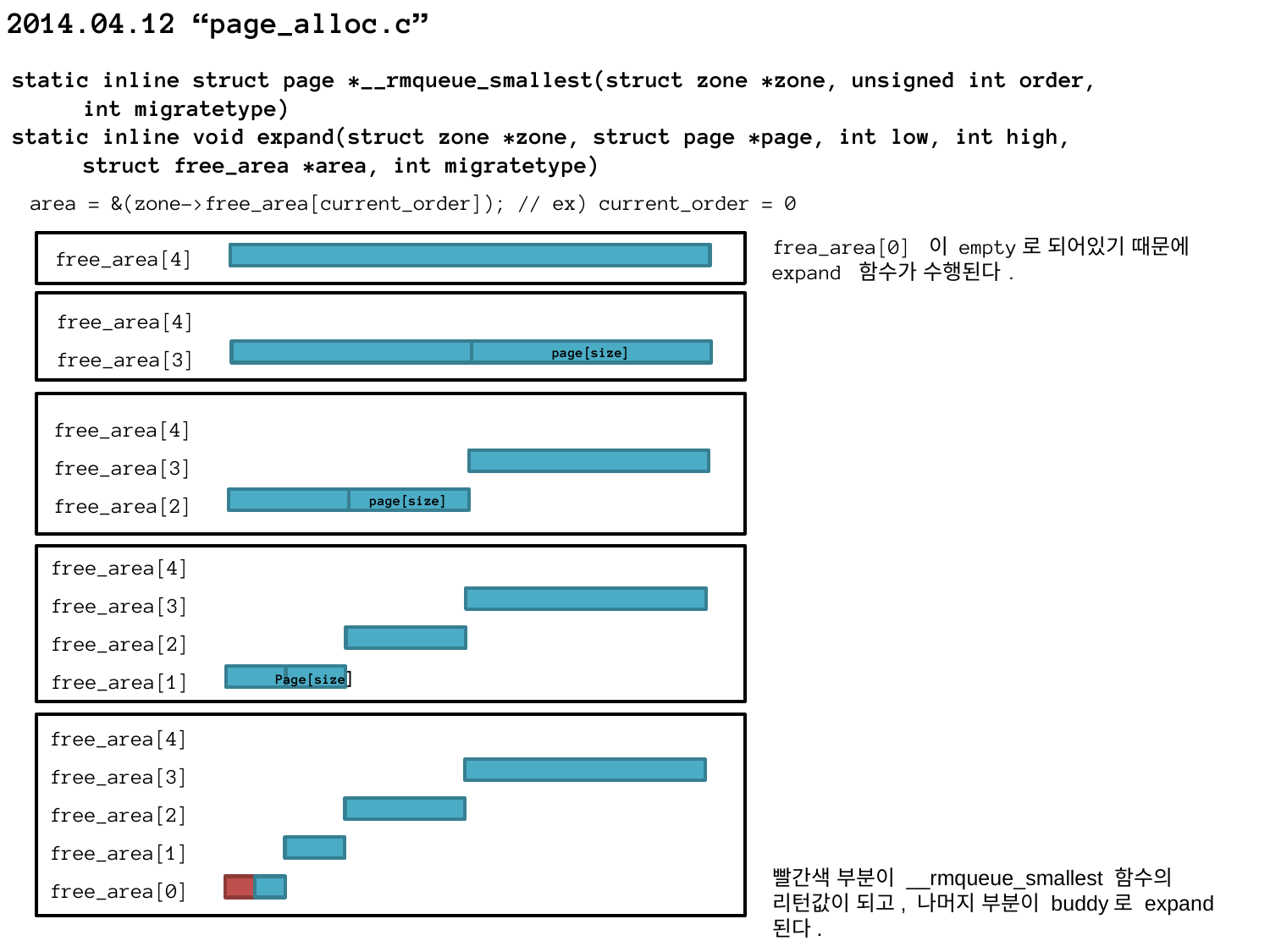

# 2014.04.12 “page_alloc.c”
static inline struct page *__rmqueue_smallest(struct zone *zone, unsigned int order,
					int migratetype)
static inline void expand(struct zone *zone, struct page *page, int low, int high,
			struct free_area *area, int migratetype)
area = &(zone->free_area[current_order]); // ex) current_order = 0
free_area[4]

frea_area[0] 이 empty로 되어있기 때문에
expand 함수가 수행된다.
free_area[4]
free_area[3]

page[size]

free_area[4]
free_area[3]
free_area[2]

page[size]
free_area[4]
free_area[3]
free_area[2]
free_area[1]

Page[size]
free_area[4]
free_area[3]
free_area[2]
free_area[1]
free_area[0]

빨간색 부분이 __rmqueue_smallest 함수의 리턴값이 되고, 나머지 부분이 buddy로 expand 된다.